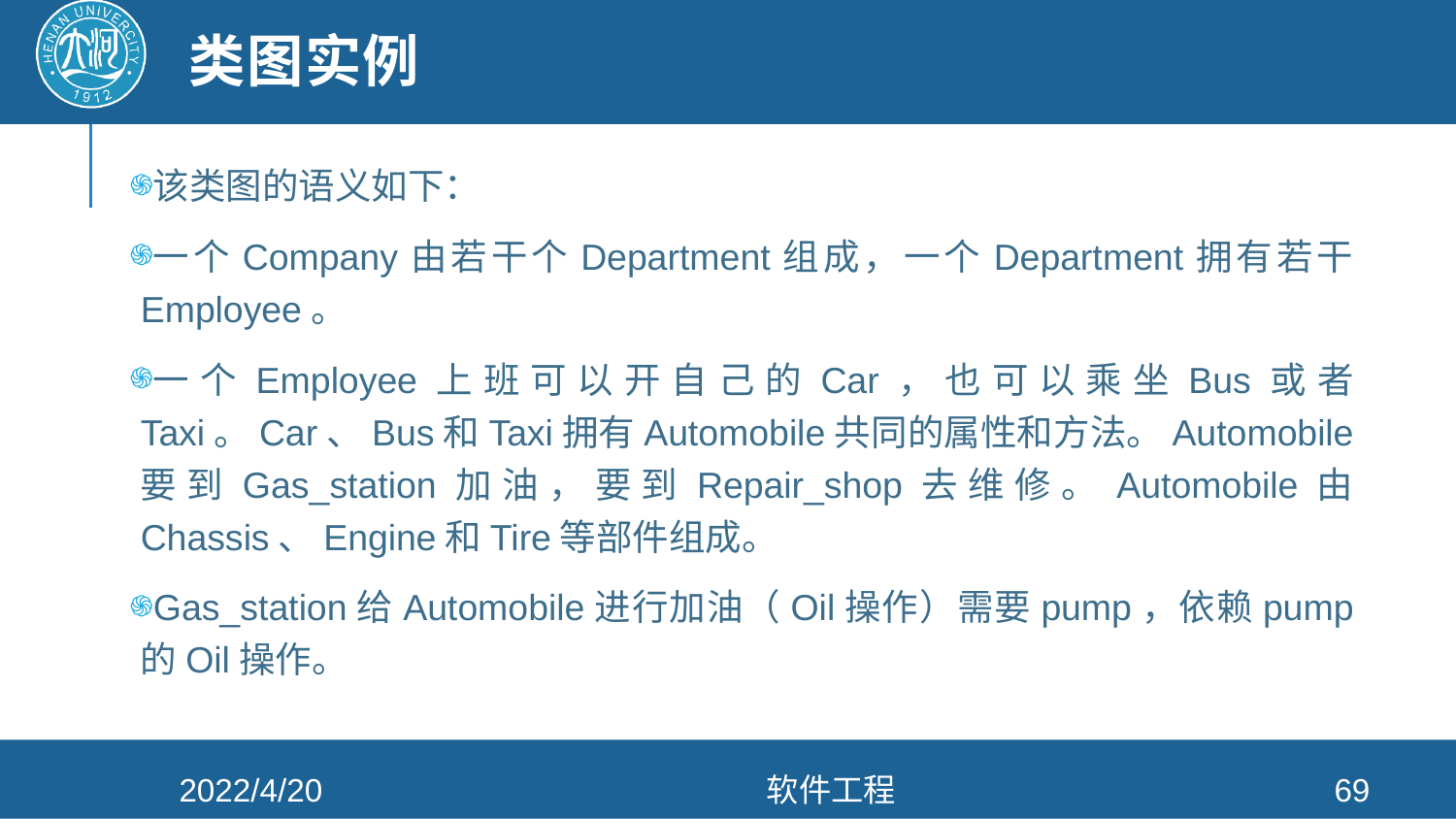

# 类图实例
该类图的语义如下：
一个Company由若干个Department组成，一个Department拥有若干Employee。
一个Employee上班可以开自己的Car，也可以乘坐Bus或者Taxi。Car、Bus和Taxi拥有Automobile共同的属性和方法。Automobile要到Gas_station加油，要到Repair_shop去维修。Automobile由Chassis、Engine和Tire等部件组成。
Gas_station给Automobile进行加油（Oil操作）需要pump，依赖pump的Oil操作。
2022/4/20
软件工程
69